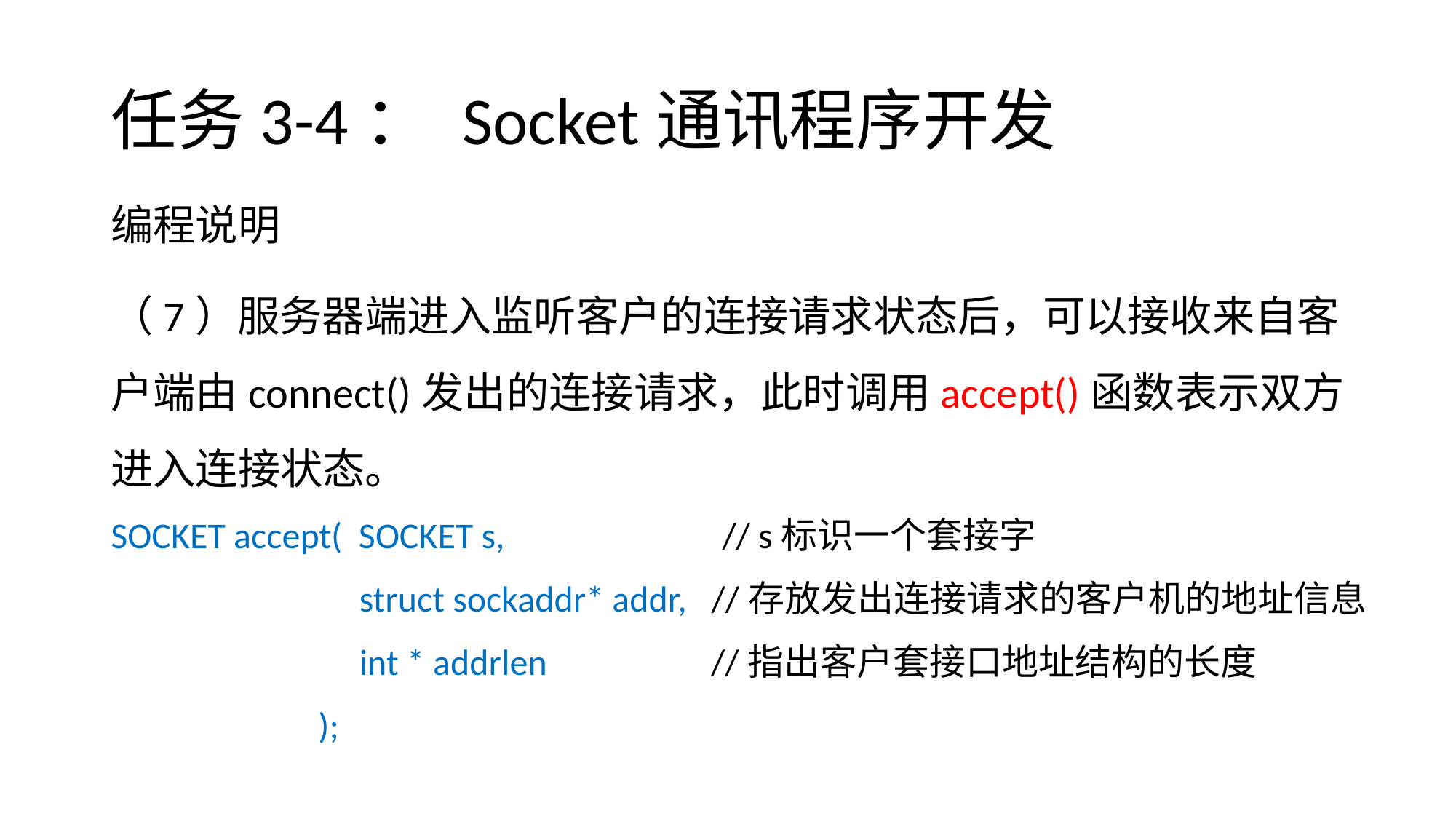

# 任务3-4： Socket通讯程序开发
编程说明
（7）服务器端进入监听客户的连接请求状态后，可以接收来自客户端由connect()发出的连接请求，此时调用accept()函数表示双方进入连接状态。
SOCKET accept(  SOCKET s,  		        // s标识一个套接字
	                 struct sockaddr* addr,   //存放发出连接请求的客户机的地址信息
	                 int * addrlen                    //指出客户套接口地址结构的长度
	            );